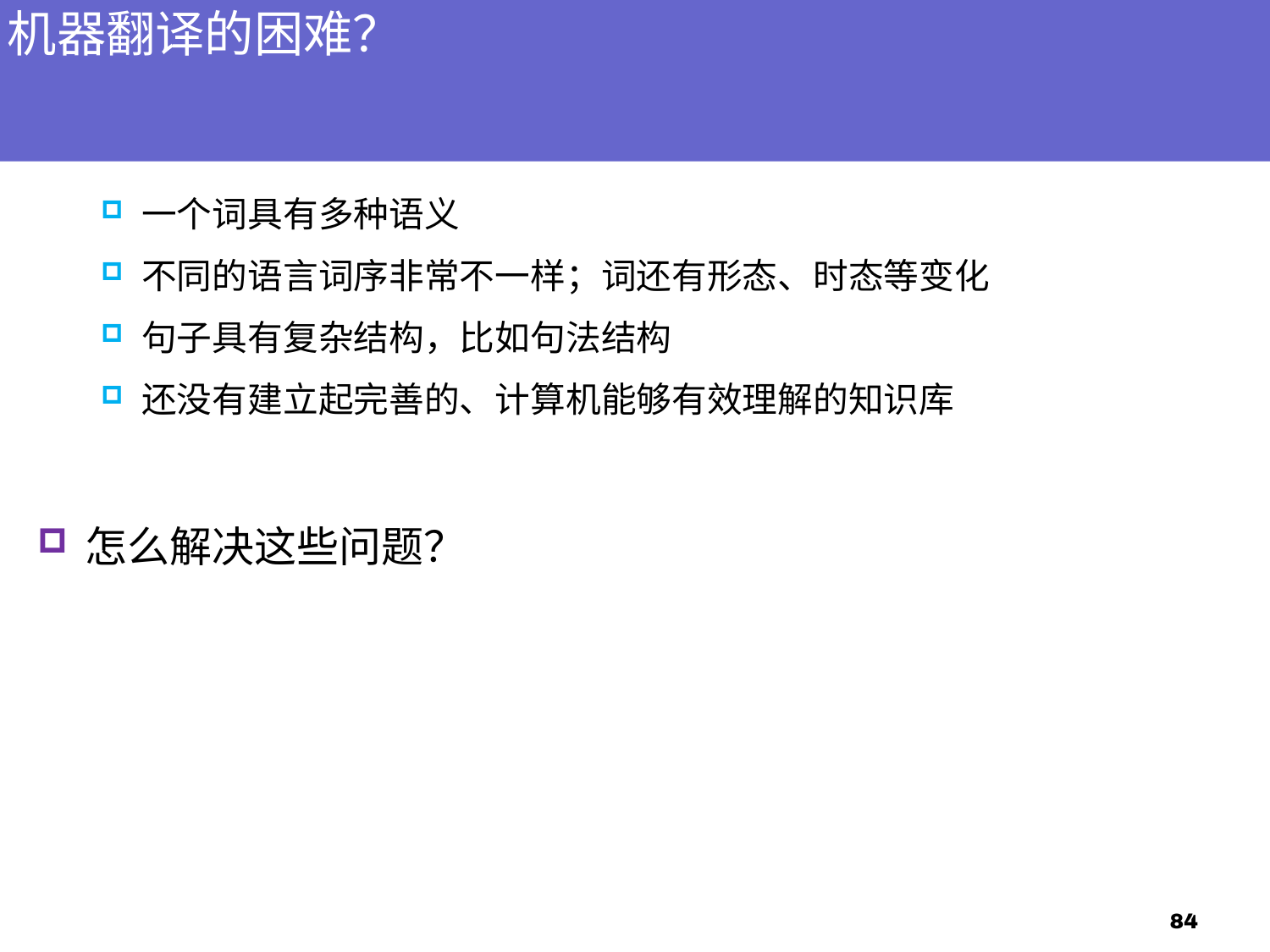

# 机器翻译的困难？
机器翻译的难点在哪里
一个词具有多种语义
不同的语言词序非常不一样；词还有形态、时态等变化
句子具有复杂结构，比如句法结构
还没有建立起完善的、计算机能够有效理解的知识库
怎么解决这些问题？
84